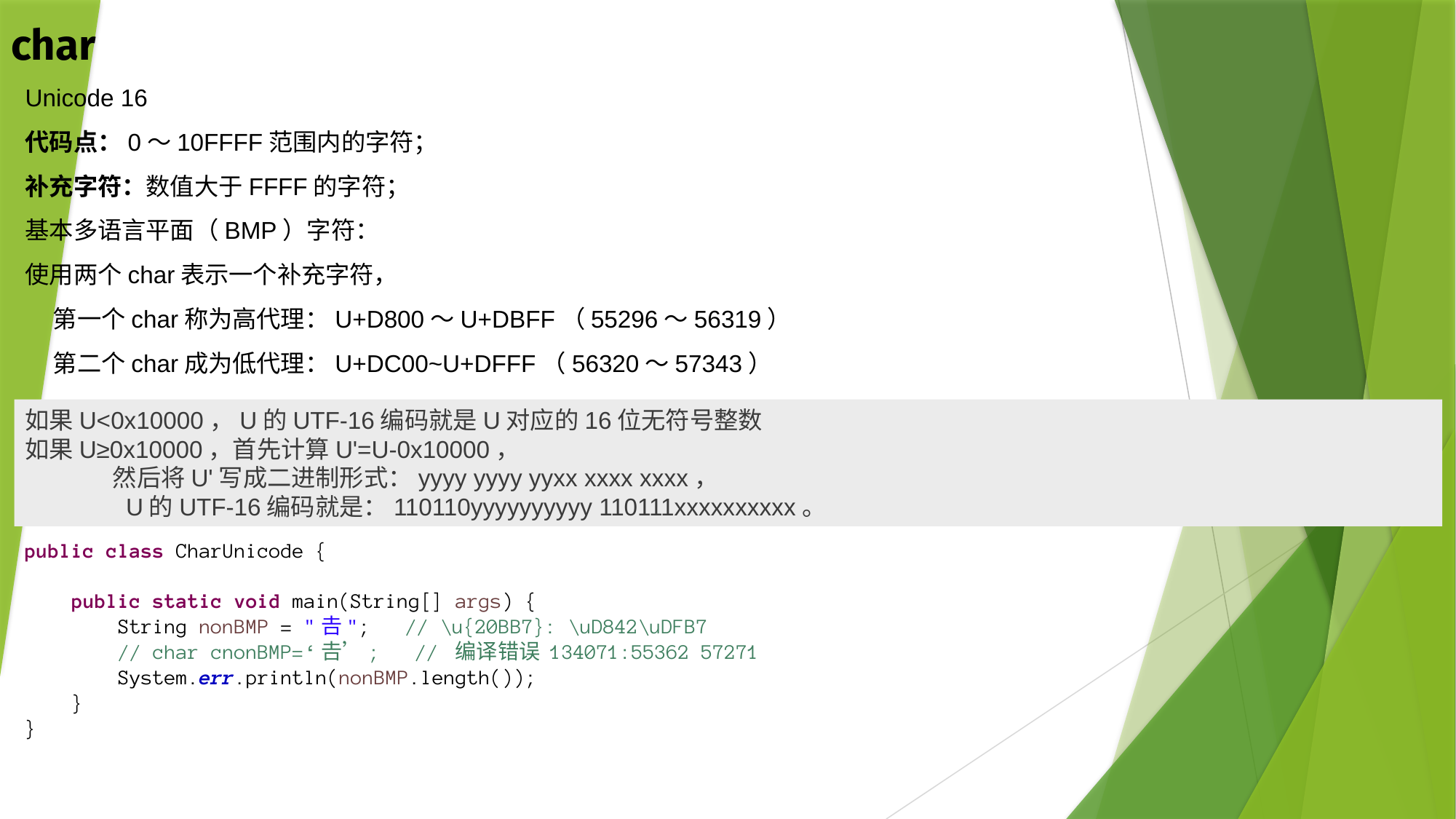

# char
Unicode 16
代码点：0～10FFFF范围内的字符；
补充字符：数值大于FFFF的字符；
基本多语言平面（BMP）字符：
使用两个char表示一个补充字符，
    第一个char称为高代理：U+D800～U+DBFF（55296～56319）
    第二个char成为低代理：U+DC00~U+DFFF（56320～57343）
如果U<0x10000，U的UTF-16编码就是U对应的16位无符号整数
如果U≥0x10000，首先计算U'=U-0x10000，
               然后将U'写成二进制形式：yyyy yyyy yyxx xxxx xxxx，
               U的UTF-16编码就是：110110yyyyyyyyyy 110111xxxxxxxxxx。
public class CharUnicode {

    public static void main(String[] args) {
        String nonBMP = "𠮷";   // \u{20BB7}: \uD842\uDFB7
        // char cnonBMP=‘𠮷’;   // 编译错误 134071:55362 57271
        System.err.println(nonBMP.length());
    }
}